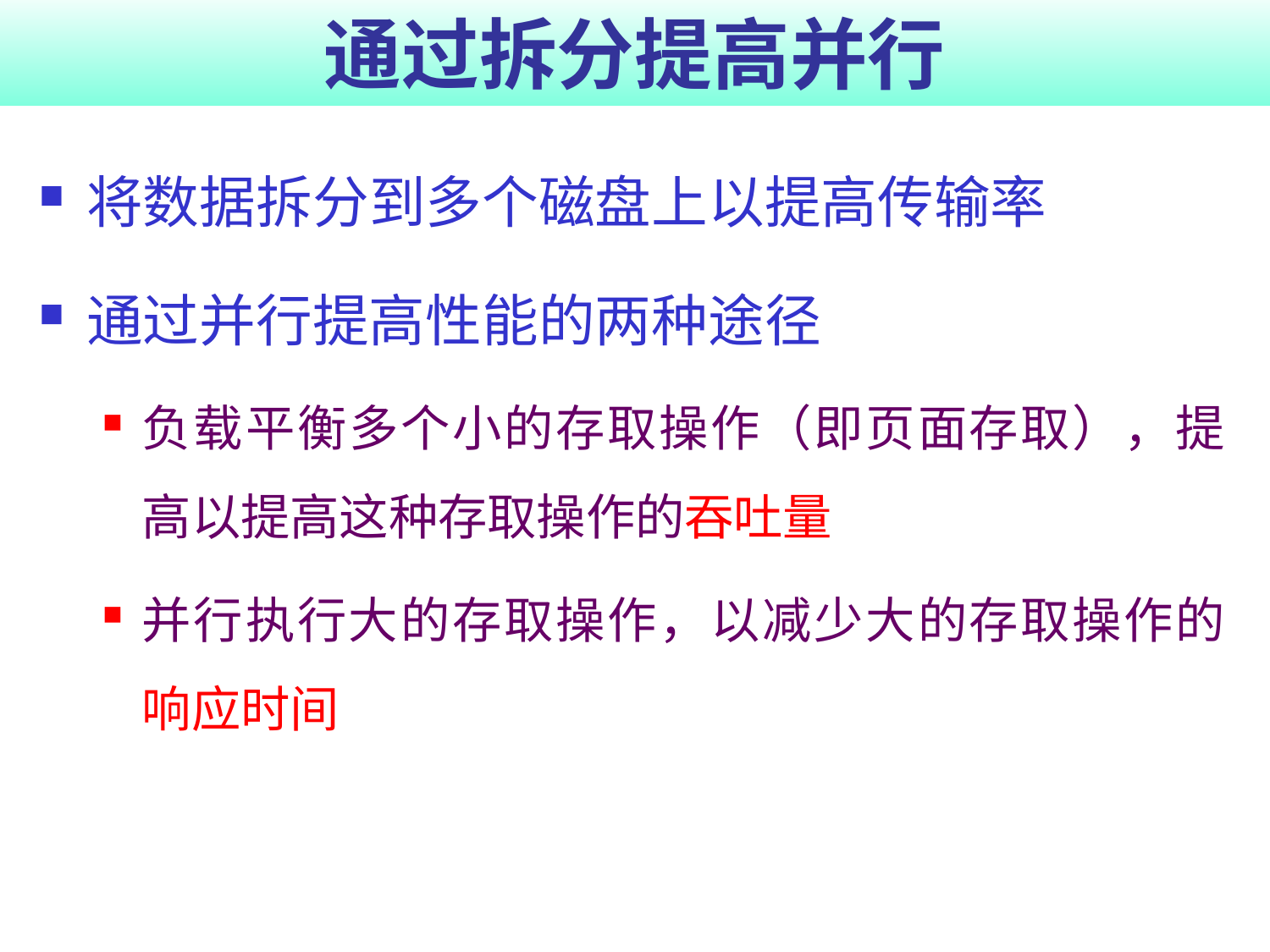

# 通过拆分提高并行
将数据拆分到多个磁盘上以提高传输率
通过并行提高性能的两种途径
负载平衡多个小的存取操作（即页面存取），提高以提高这种存取操作的吞吐量
并行执行大的存取操作，以减少大的存取操作的响应时间